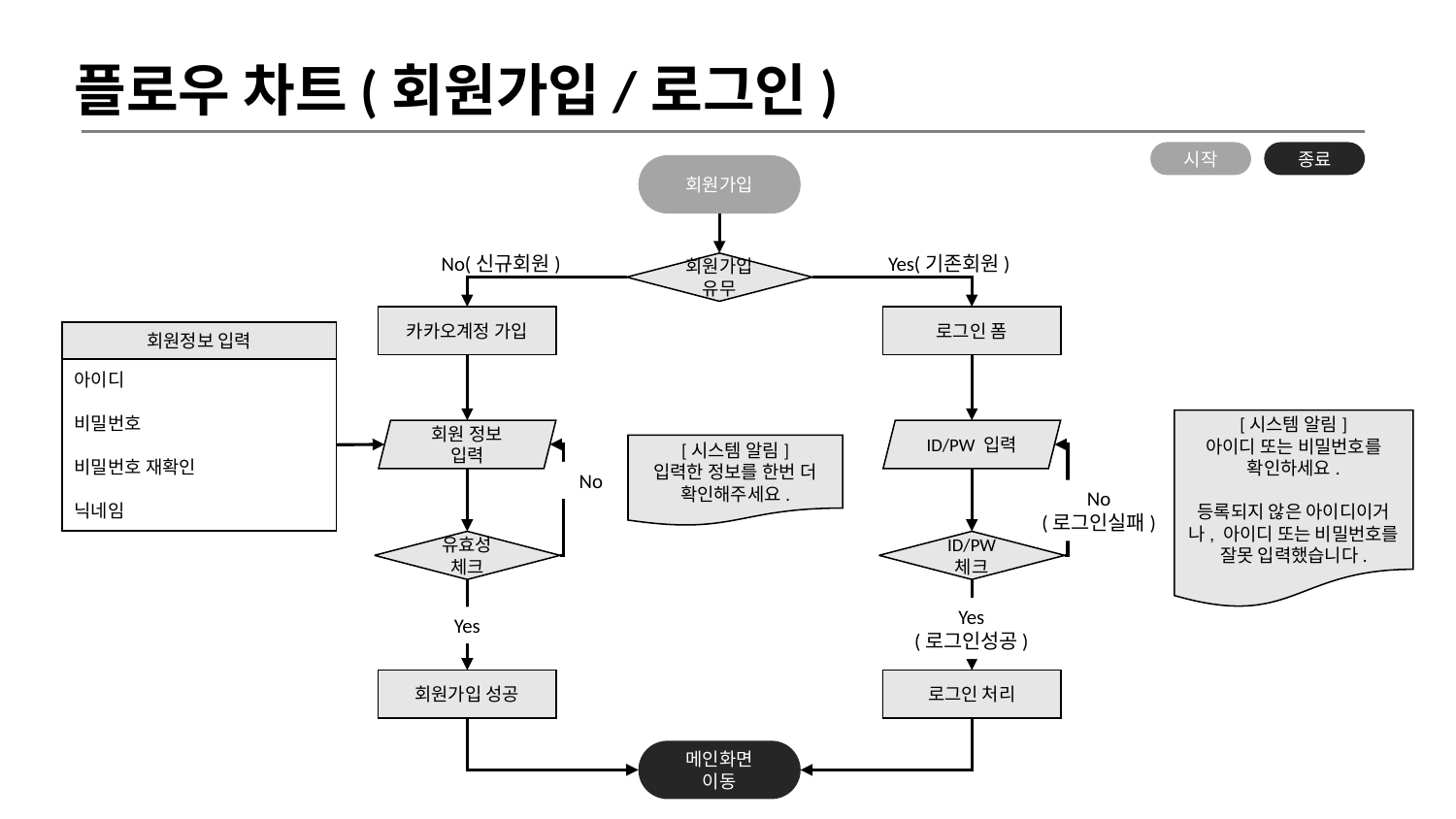

플로우 차트(회원가입/로그인)
시작
종료
회원가입
No(신규회원)
Yes(기존회원)
회원가입
유무
카카오계정 가입
로그인 폼
회원정보 입력
아이디

비밀번호

비밀번호 재확인

닉네임
[시스템 알림]
아이디 또는 비밀번호를 확인하세요.

등록되지 않은 아이디이거나, 아이디 또는 비밀번호를 잘못 입력했습니다.
회원 정보
입력
ID/PW 입력
[시스템 알림]
입력한 정보를 한번 더 확인해주세요.
No
No
(로그인실패)
유효성
체크
ID/PW
체크
Yes
(로그인성공)
Yes
회원가입 성공
로그인 처리
메인화면
이동